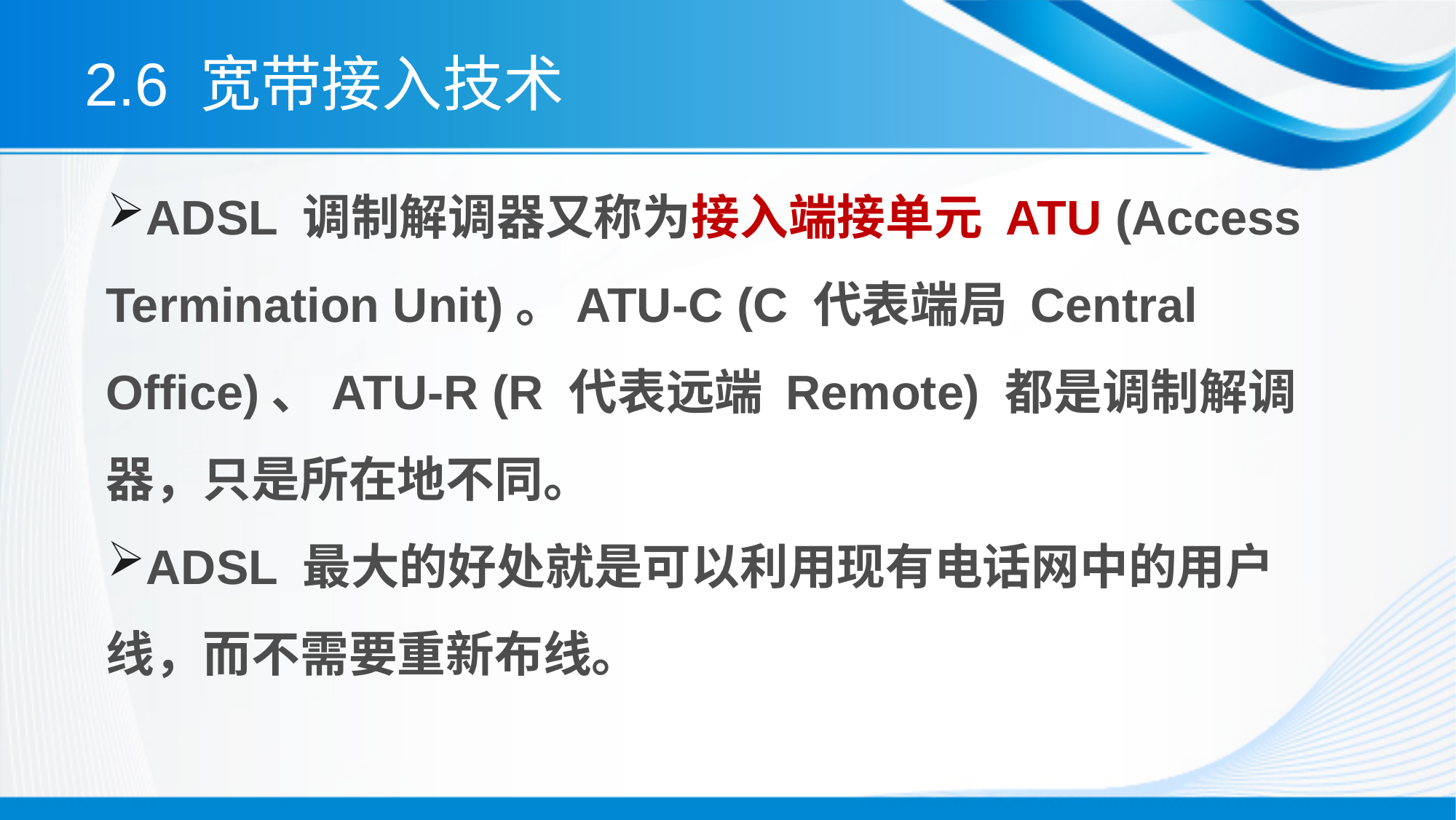

# 2.6 宽带接入技术
ADSL 调制解调器又称为接入端接单元 ATU (Access Termination Unit)。ATU-C (C 代表端局 Central Office)、ATU-R (R 代表远端 Remote) 都是调制解调器，只是所在地不同。
ADSL 最大的好处就是可以利用现有电话网中的用户线，而不需要重新布线。